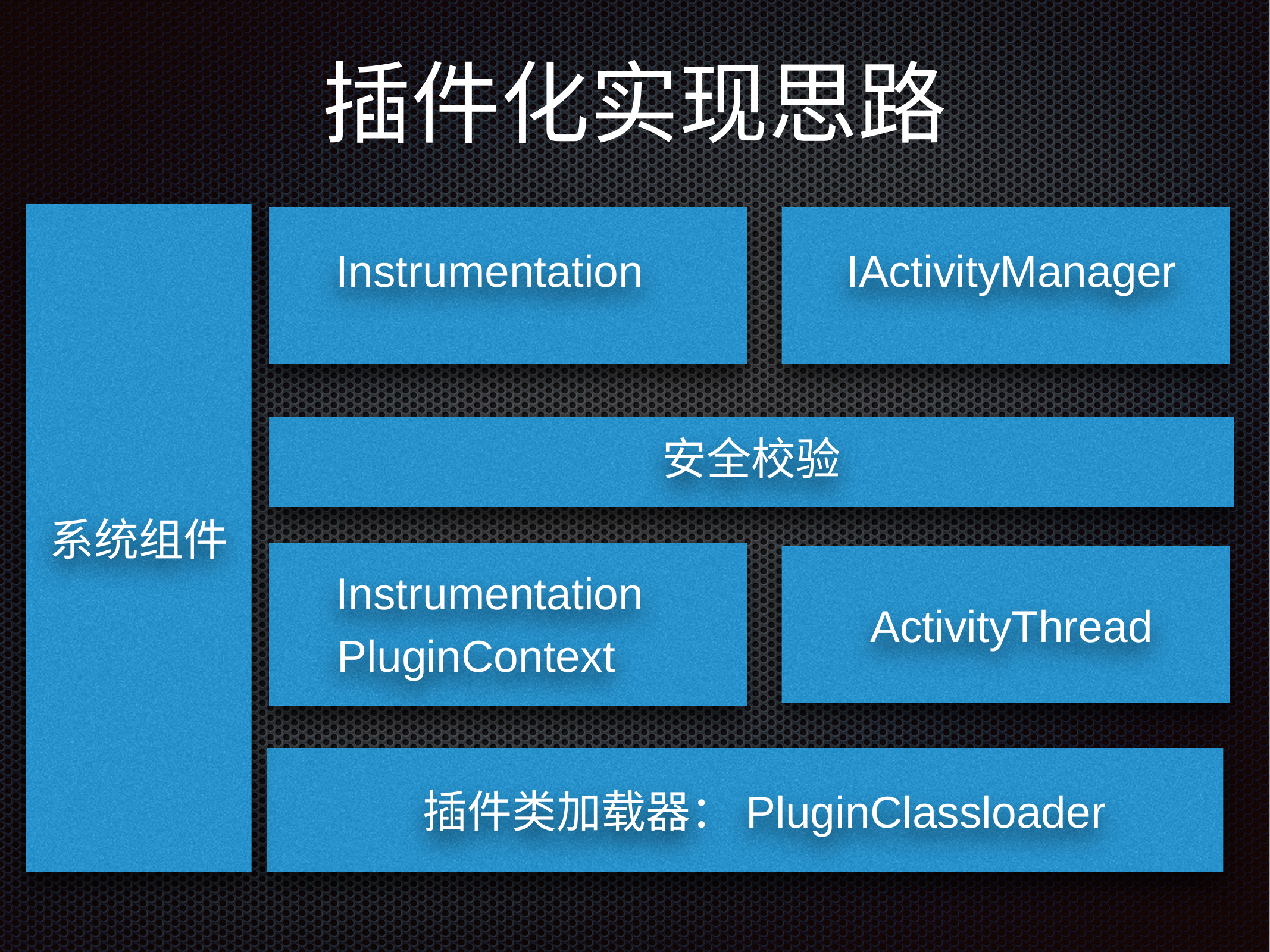

23
插件化实现思路

Instrumentation
IActivityManager

安全校验
系统组件

Instrumentation
ActivityThread
PluginContext

插件类加载器：PluginClassloader